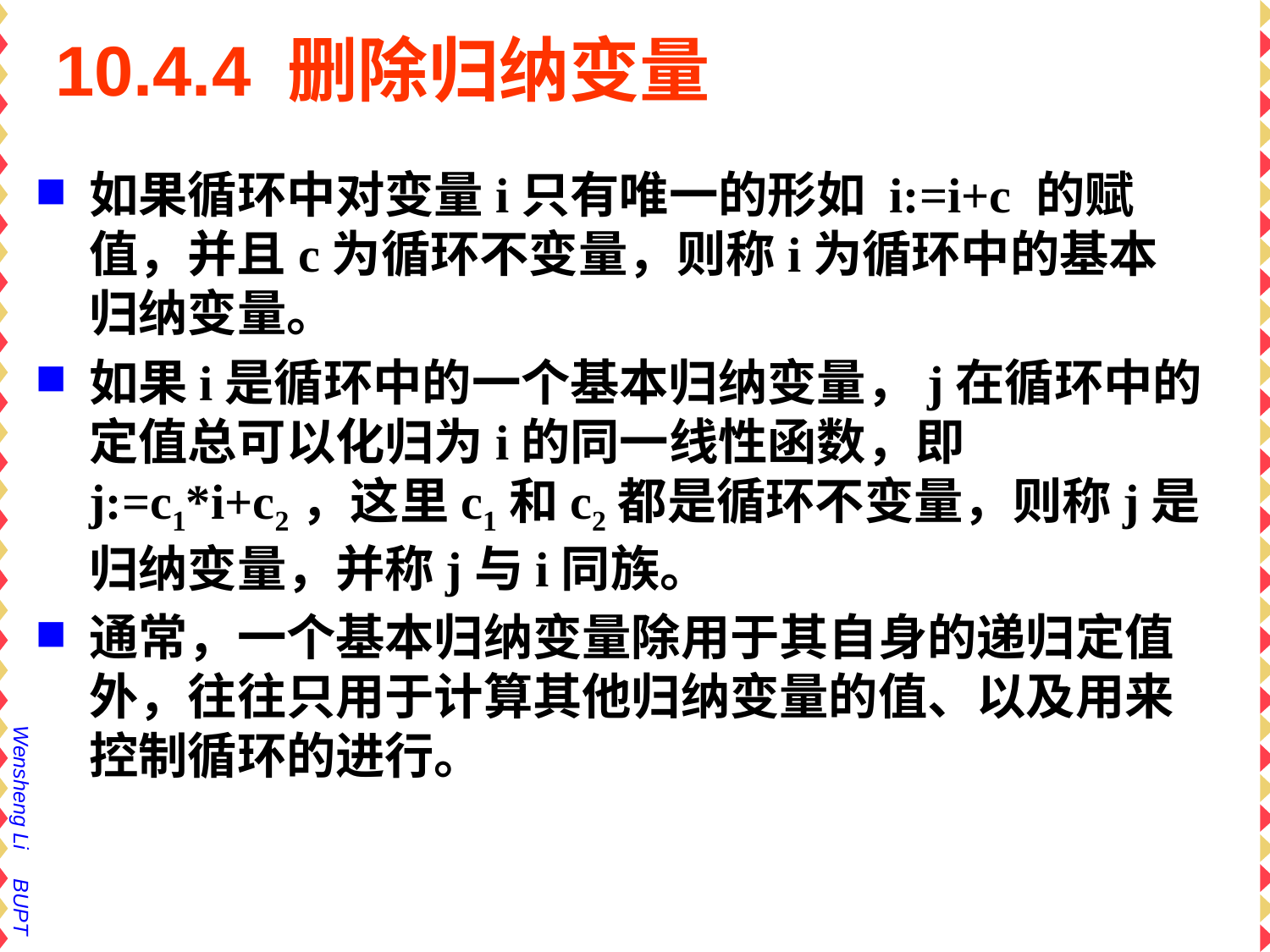

# 10.4.4 删除归纳变量
如果循环中对变量i只有唯一的形如 i:=i+c 的赋值，并且c为循环不变量，则称i为循环中的基本归纳变量。
如果i是循环中的一个基本归纳变量，j在循环中的定值总可以化归为i的同一线性函数，即j:=c1*i+c2，这里c1和c2都是循环不变量，则称j是归纳变量，并称j与i同族。
通常，一个基本归纳变量除用于其自身的递归定值外，往往只用于计算其他归纳变量的值、以及用来控制循环的进行。